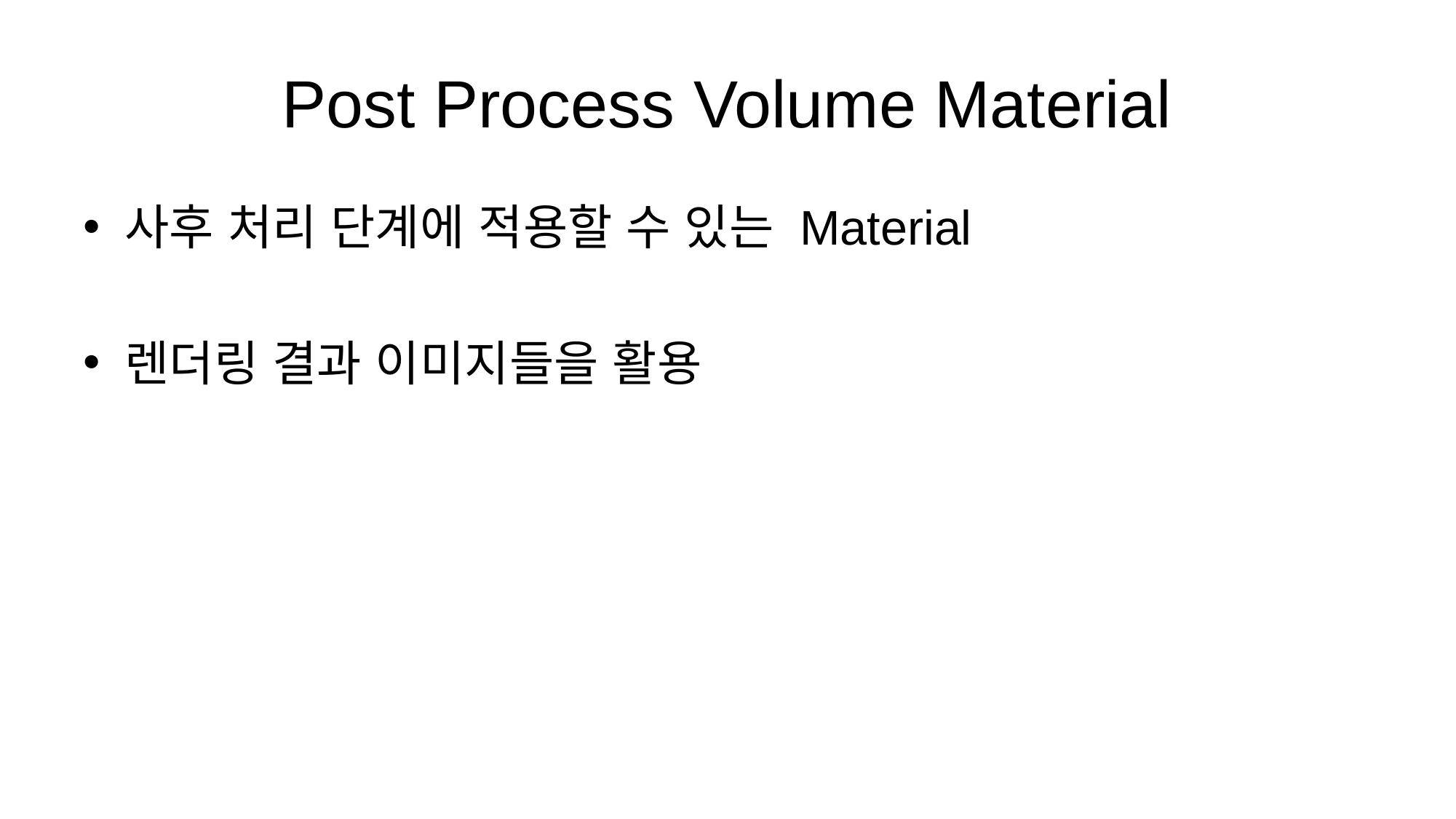

# Post Process Volume Material
사후 처리 단계에 적용할 수 있는 Material

렌더링 결과 이미지들을 활용